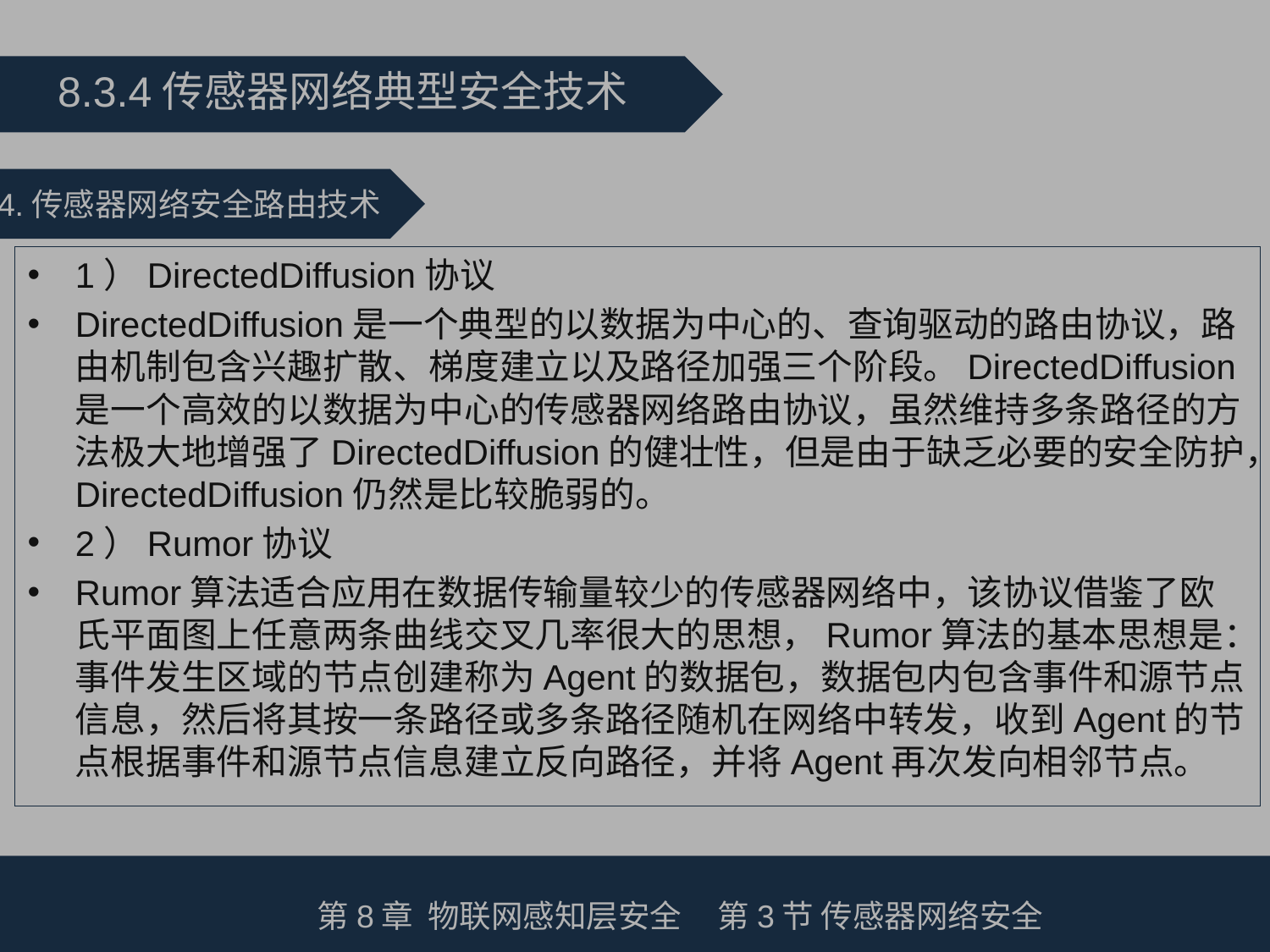

8.3.4传感器网络典型安全技术
4.传感器网络安全路由技术
1）DirectedDiffusion协议
DirectedDiffusion是一个典型的以数据为中心的、查询驱动的路由协议，路由机制包含兴趣扩散、梯度建立以及路径加强三个阶段。DirectedDiffusion是一个高效的以数据为中心的传感器网络路由协议，虽然维持多条路径的方法极大地增强了DirectedDiffusion的健壮性，但是由于缺乏必要的安全防护，DirectedDiffusion仍然是比较脆弱的。
2）Rumor协议
Rumor算法适合应用在数据传输量较少的传感器网络中，该协议借鉴了欧氏平面图上任意两条曲线交叉几率很大的思想，Rumor算法的基本思想是：事件发生区域的节点创建称为Agent的数据包，数据包内包含事件和源节点信息，然后将其按一条路径或多条路径随机在网络中转发，收到Agent的节点根据事件和源节点信息建立反向路径，并将Agent再次发向相邻节点。

第8章  物联网感知层安全     第3节 传感器网络安全